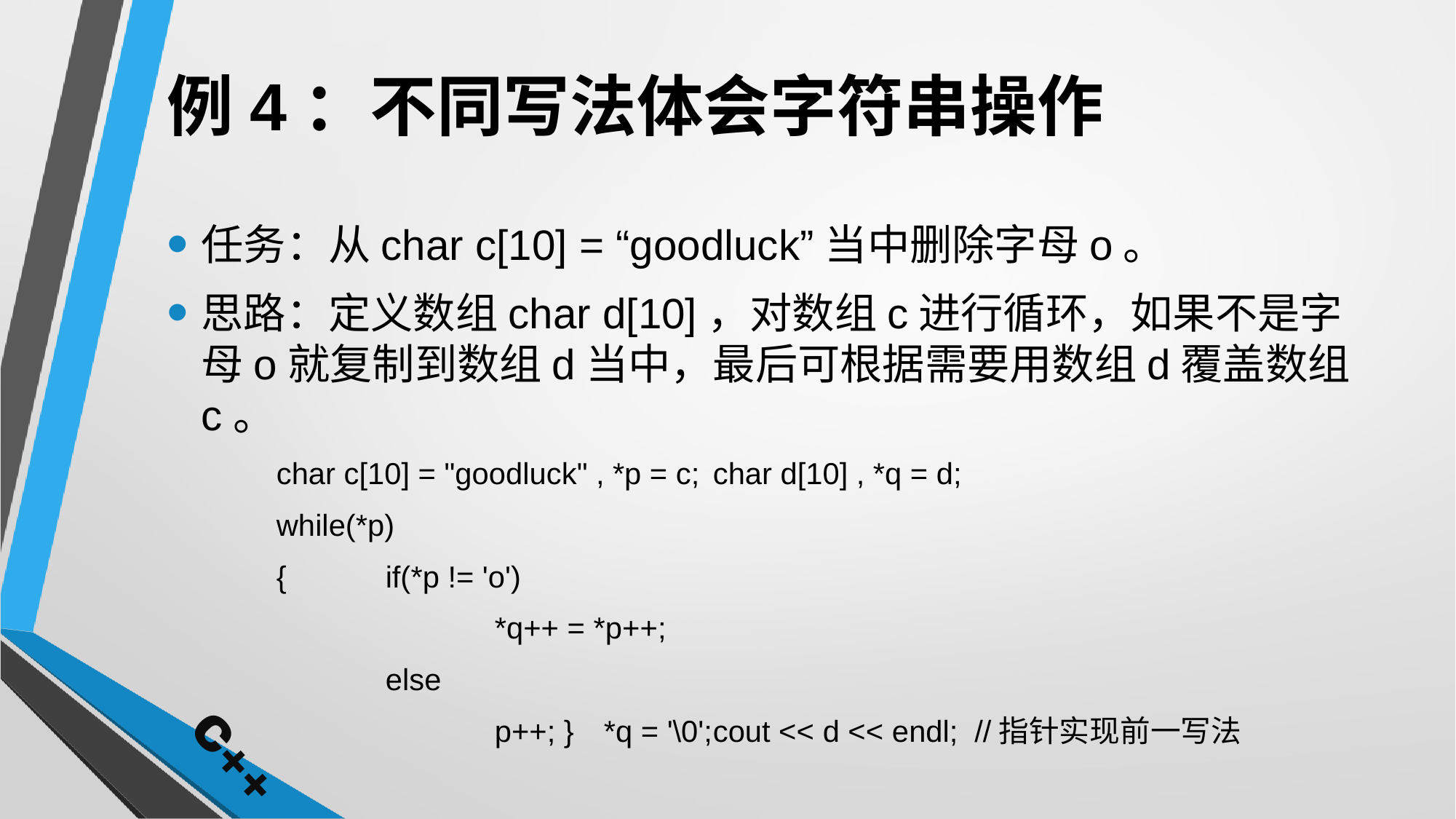

# 例4：不同写法体会字符串操作
任务：从char c[10] = “goodluck”当中删除字母o。
思路：定义数组char d[10]，对数组c进行循环，如果不是字母o就复制到数组d当中，最后可根据需要用数组d覆盖数组c。
	char c[10] = "goodluck" , *p = c;	char d[10] , *q = d;
	while(*p)
	{	if(*p != 'o')
			*q++ = *p++;
		else
			p++; }	*q = '\0';	cout << d << endl;  //指针实现前一写法